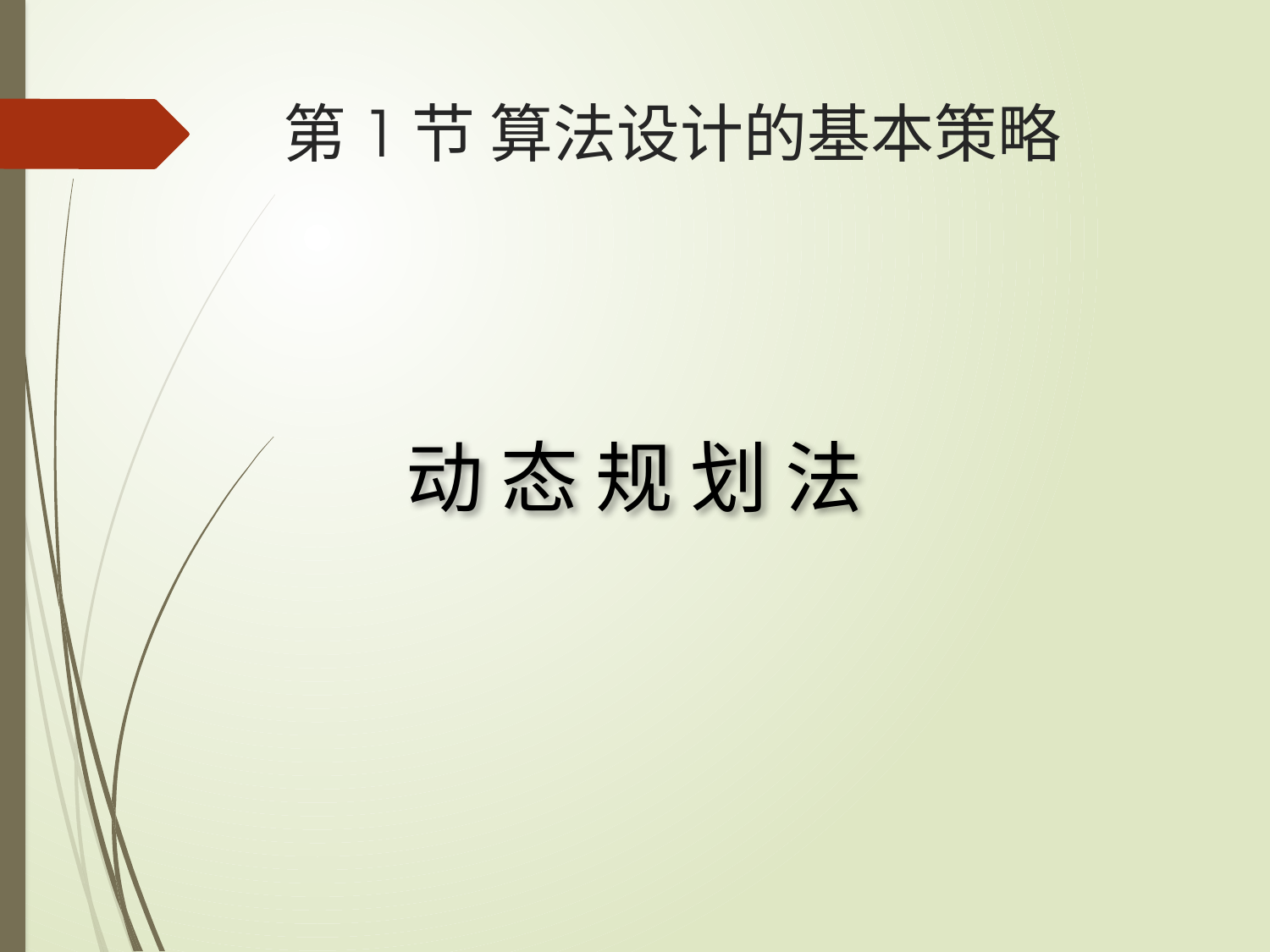

# 第1节 算法设计的基本策略
动 态 规 划 法